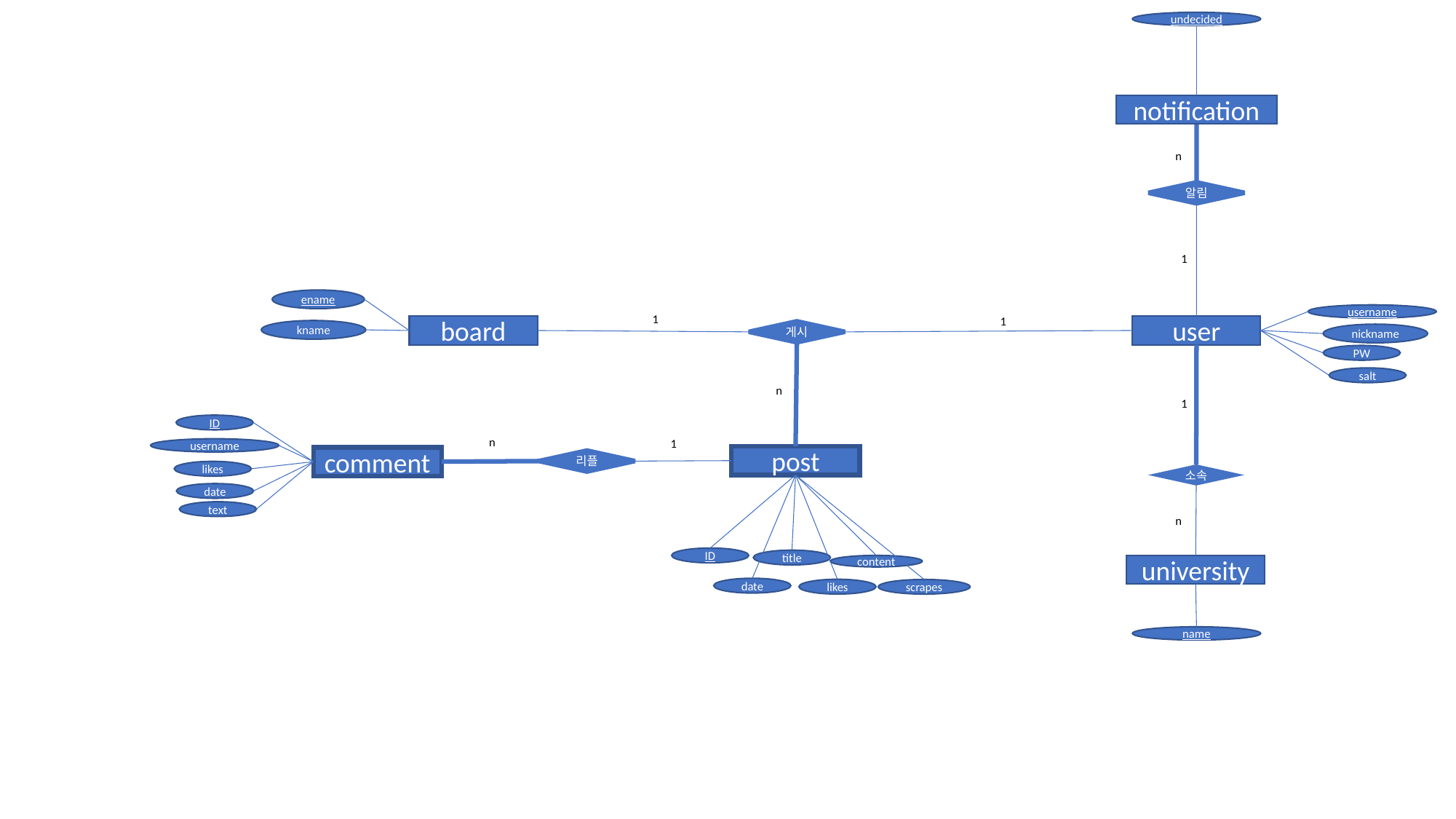

undecided
notification
n
알림
1
ename
username
1
1
board
user
kname
게시
nickname
PW
salt
n
1
ID
n
1
username
post
comment
리플
likes
소속
date
text
n
ID
title
content
university
date
likes
scrapes
name